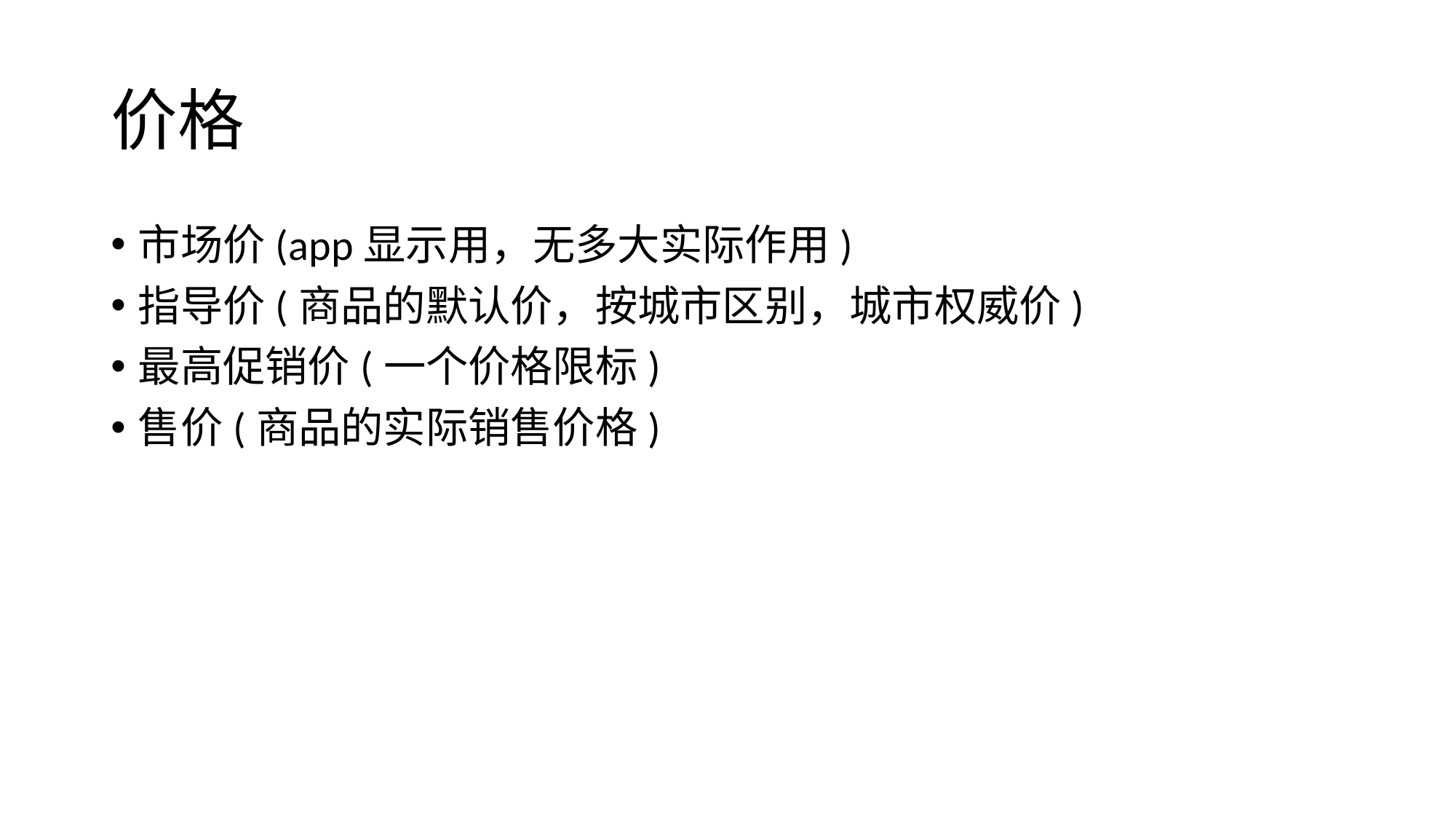

# 价格
市场价(app显示用，无多大实际作用)
指导价(商品的默认价，按城市区别，城市权威价)
最高促销价(一个价格限标)
售价(商品的实际销售价格)